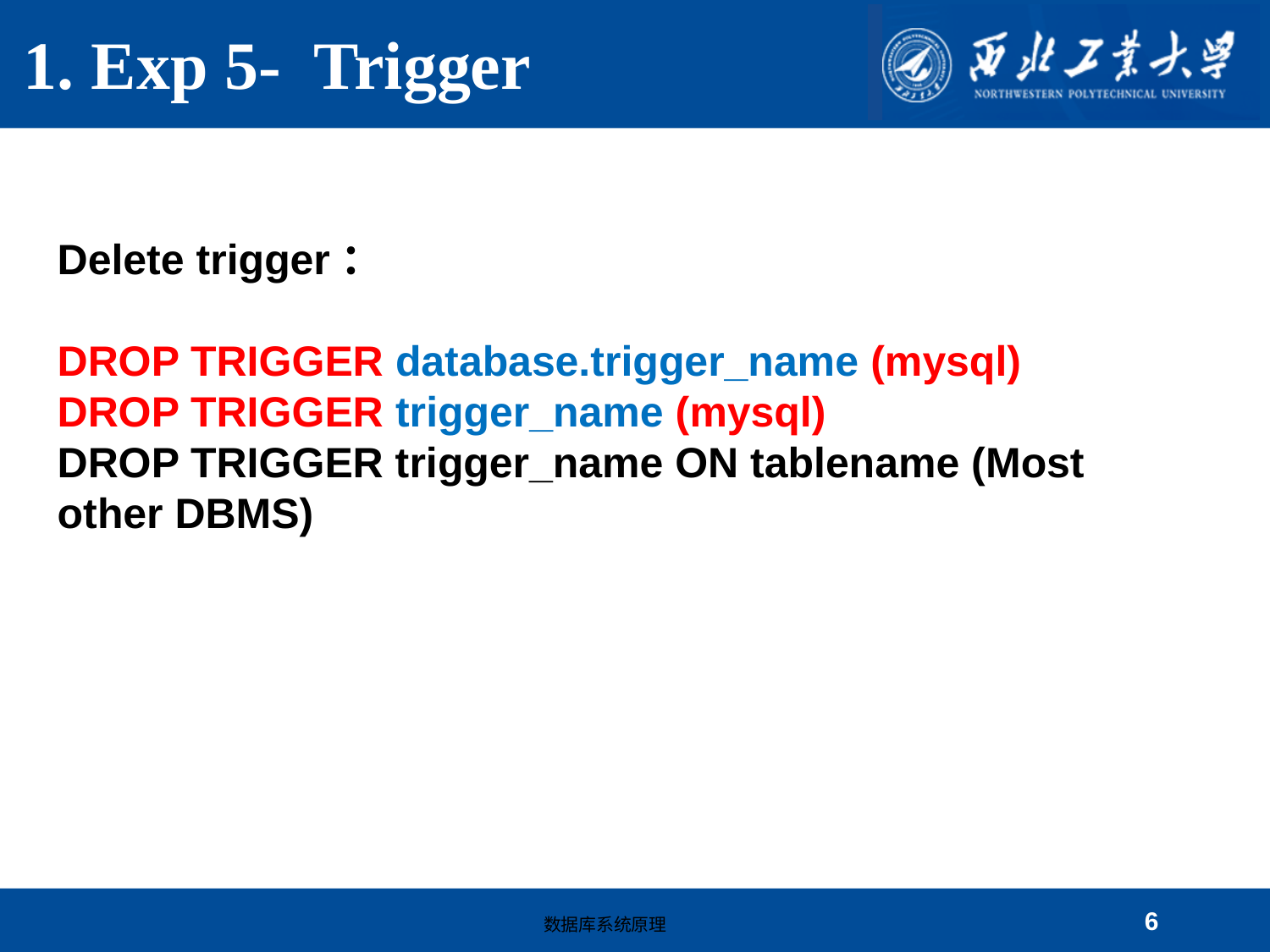

1. Exp 5-  Trigger
Delete trigger：

DROP TRIGGER database.trigger_name (mysql)
DROP TRIGGER trigger_name (mysql)
DROP TRIGGER trigger_name ON tablename (Most other DBMS)
数据库系统原理